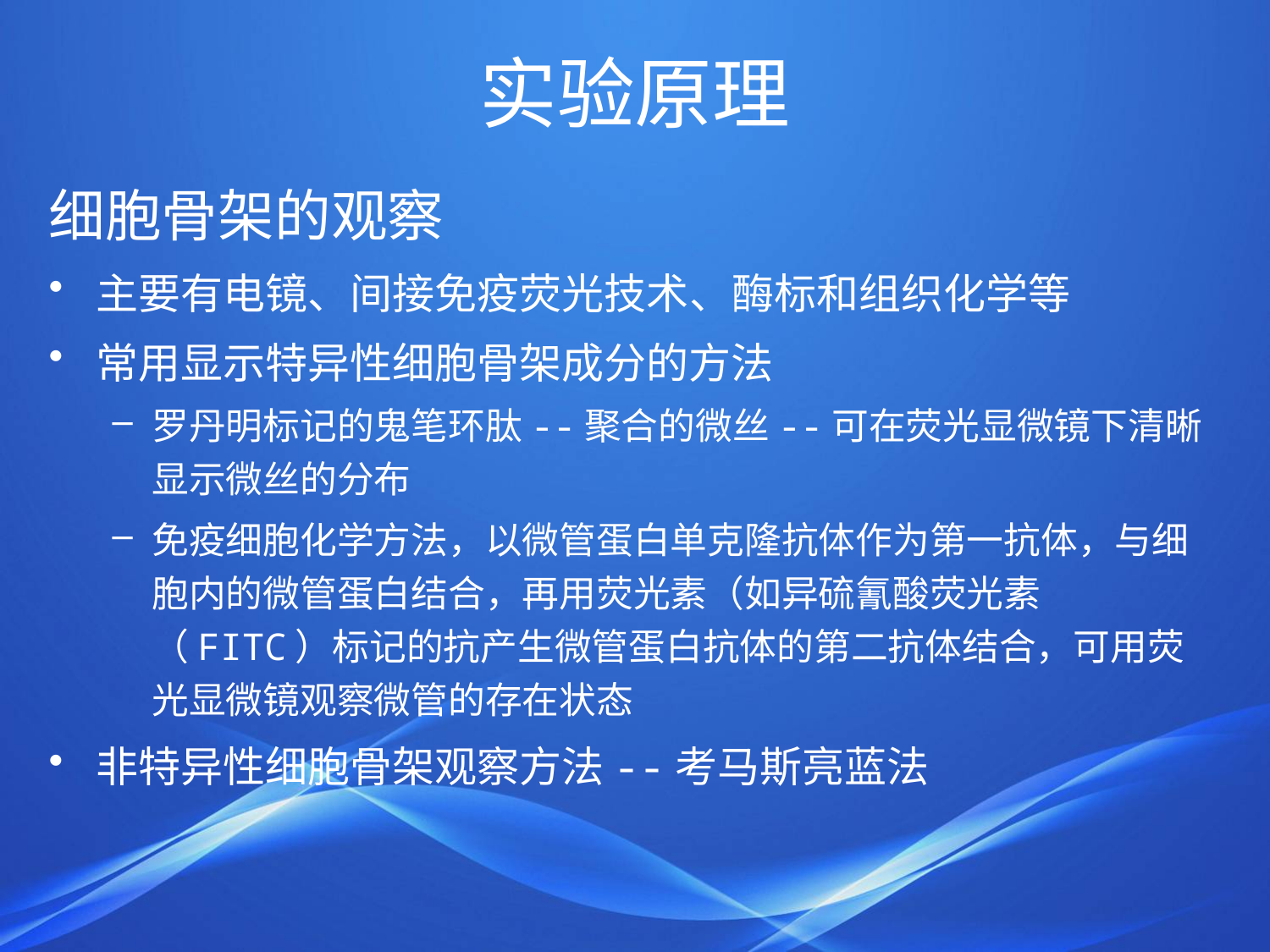

# 实验原理
细胞骨架的观察
主要有电镜、间接免疫荧光技术、酶标和组织化学等
常用显示特异性细胞骨架成分的方法
罗丹明标记的鬼笔环肽--聚合的微丝--可在荧光显微镜下清晰显示微丝的分布
免疫细胞化学方法，以微管蛋白单克隆抗体作为第一抗体，与细胞内的微管蛋白结合，再用荧光素（如异硫氰酸荧光素（FITC）标记的抗产生微管蛋白抗体的第二抗体结合，可用荧光显微镜观察微管的存在状态
非特异性细胞骨架观察方法--考马斯亮蓝法